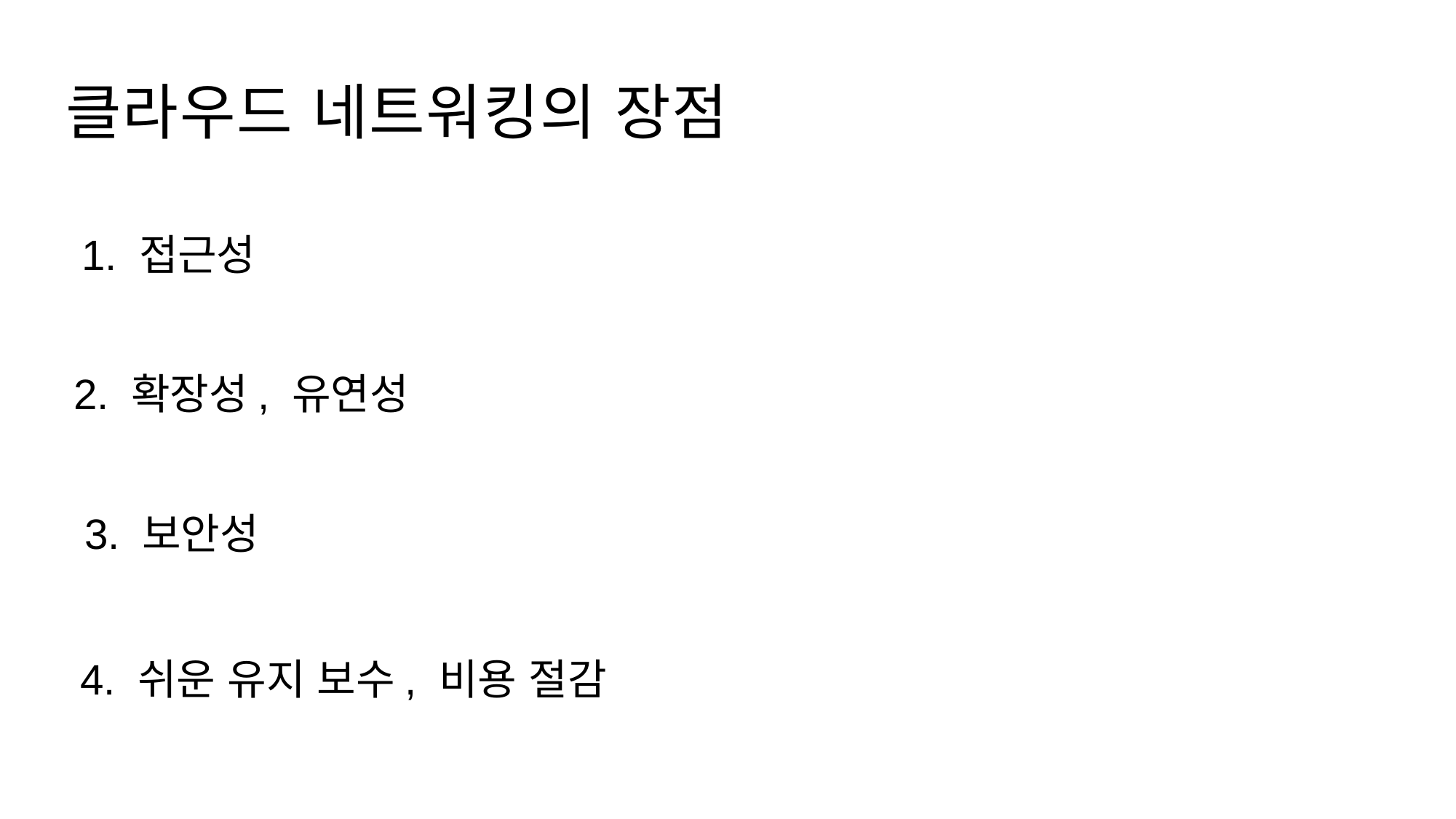

클라우드 네트워킹의 장점
1. 접근성
2. 확장성, 유연성
3. 보안성
4. 쉬운 유지 보수, 비용 절감